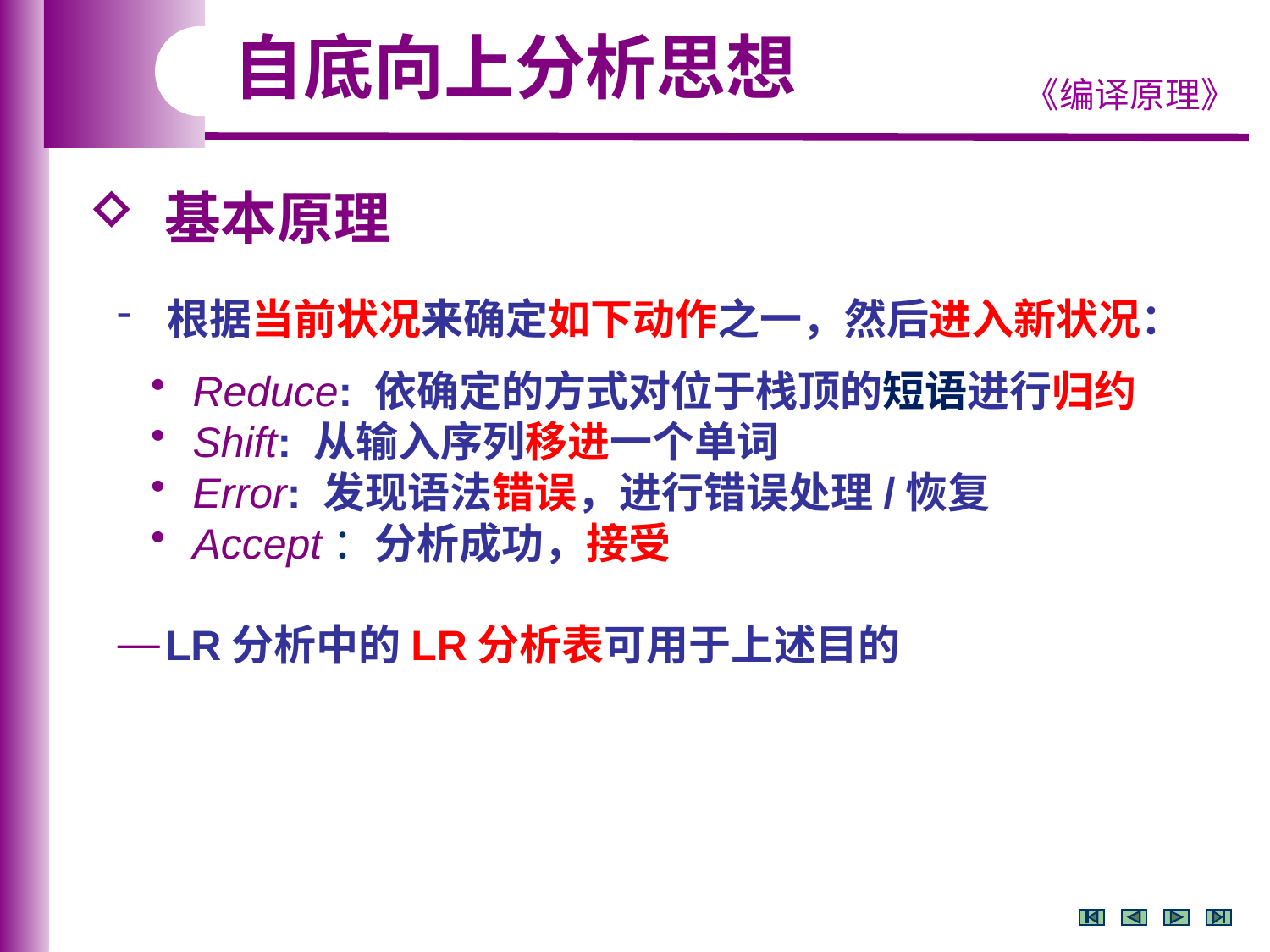

自底向上分析思想
 基本原理
 根据当前状况来确定如下动作之一，然后进入新状况：

 Reduce: 依确定的方式对位于栈顶的短语进行归约
 Shift: 从输入序列移进一个单词
 Error: 发现语法错误，进行错误处理/恢复
 Accept：分析成功，接受

LR分析中的LR分析表可用于上述目的